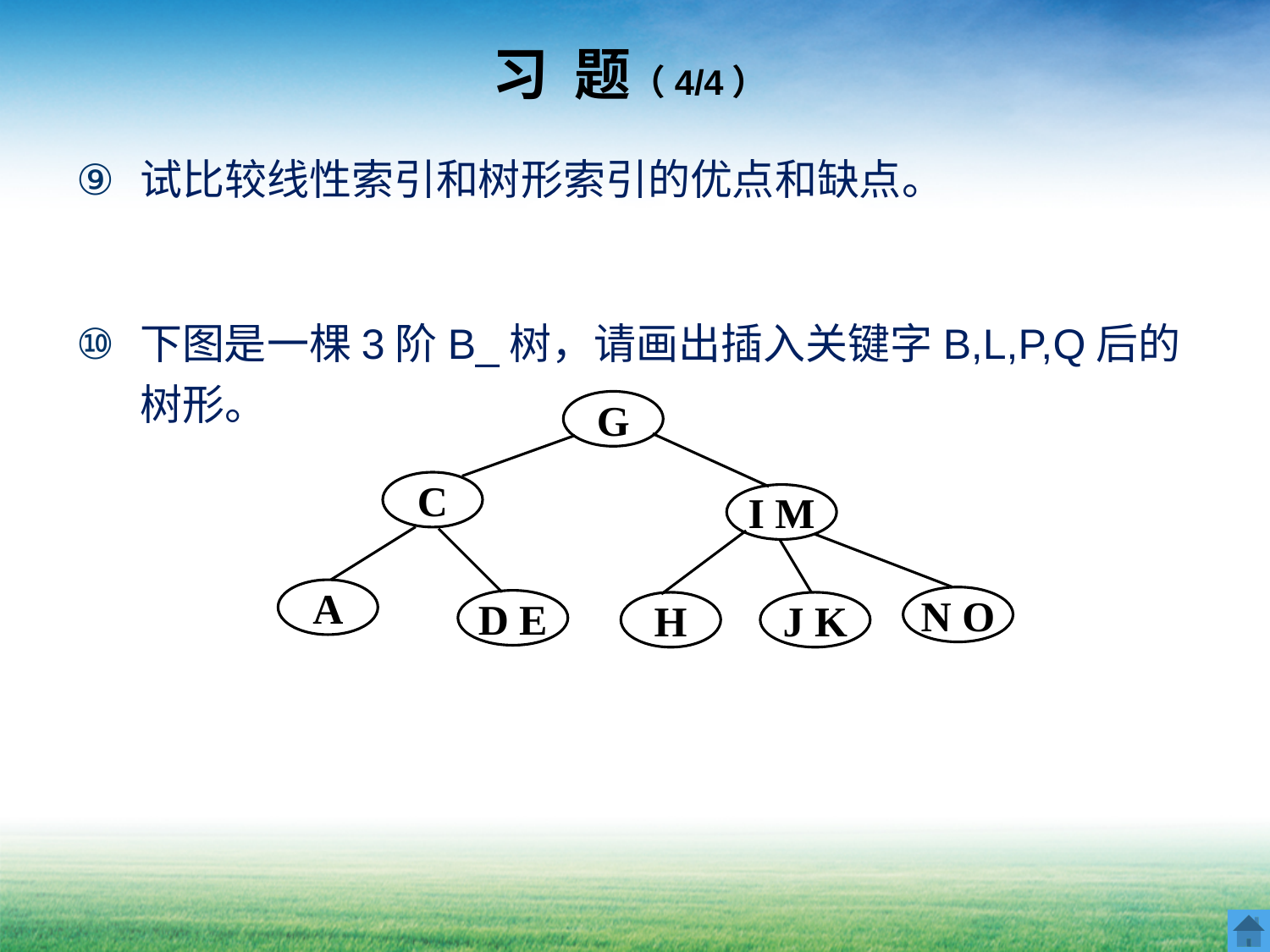

# 习  题（4/4）
试比较线性索引和树形索引的优点和缺点。

下图是一棵3阶B_树，请画出插入关键字B,L,P,Q后的树形。

G

C
I M

A
N O
D E
H
J K